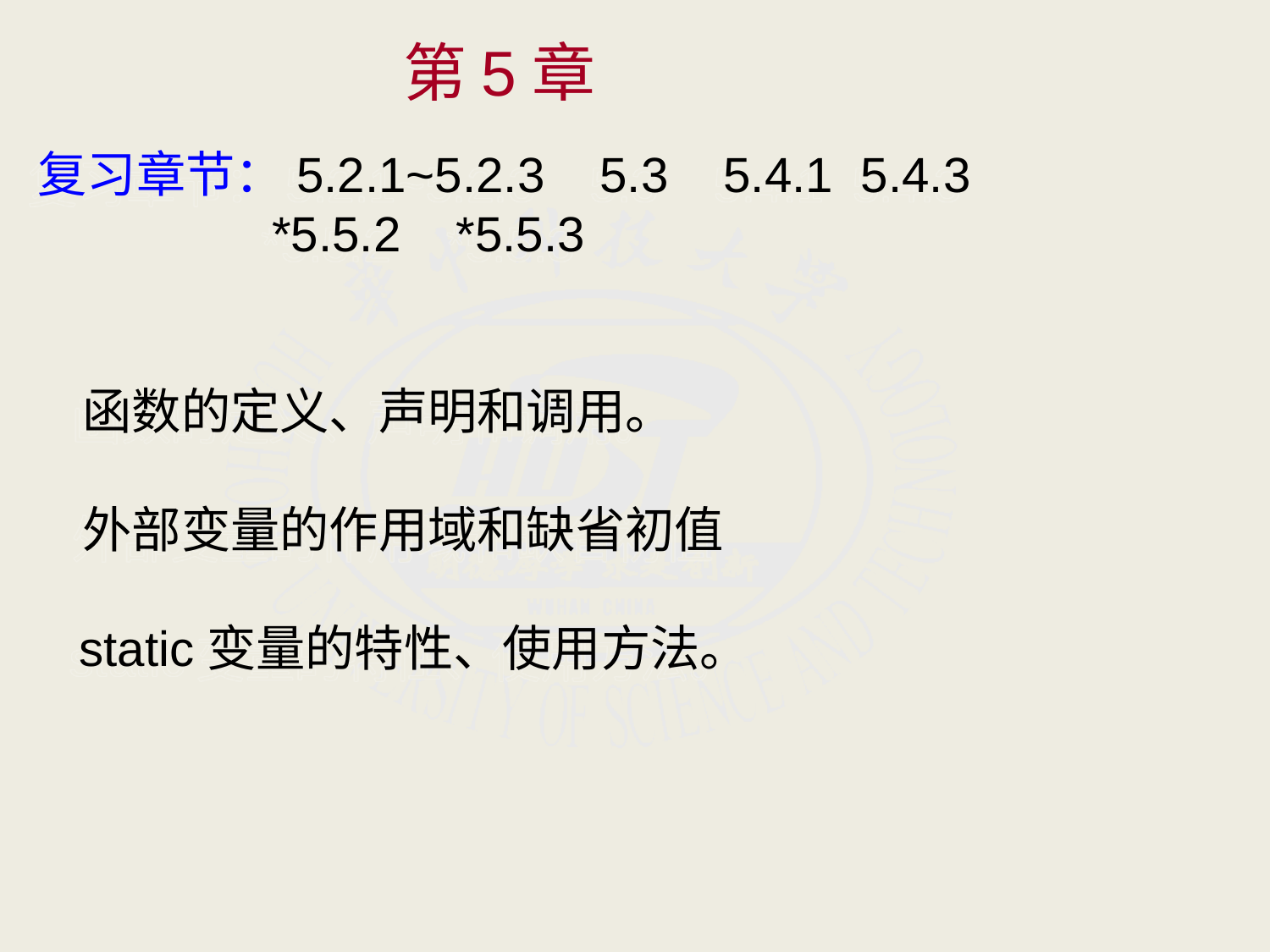

# 第5章
复习章节：5.2.1~5.2.3    5.3    5.4.1  5.4.3
                 *5.5.2    *5.5.3

   函数的定义、声明和调用。

   外部变量的作用域和缺省初值

   static变量的特性、使用方法。